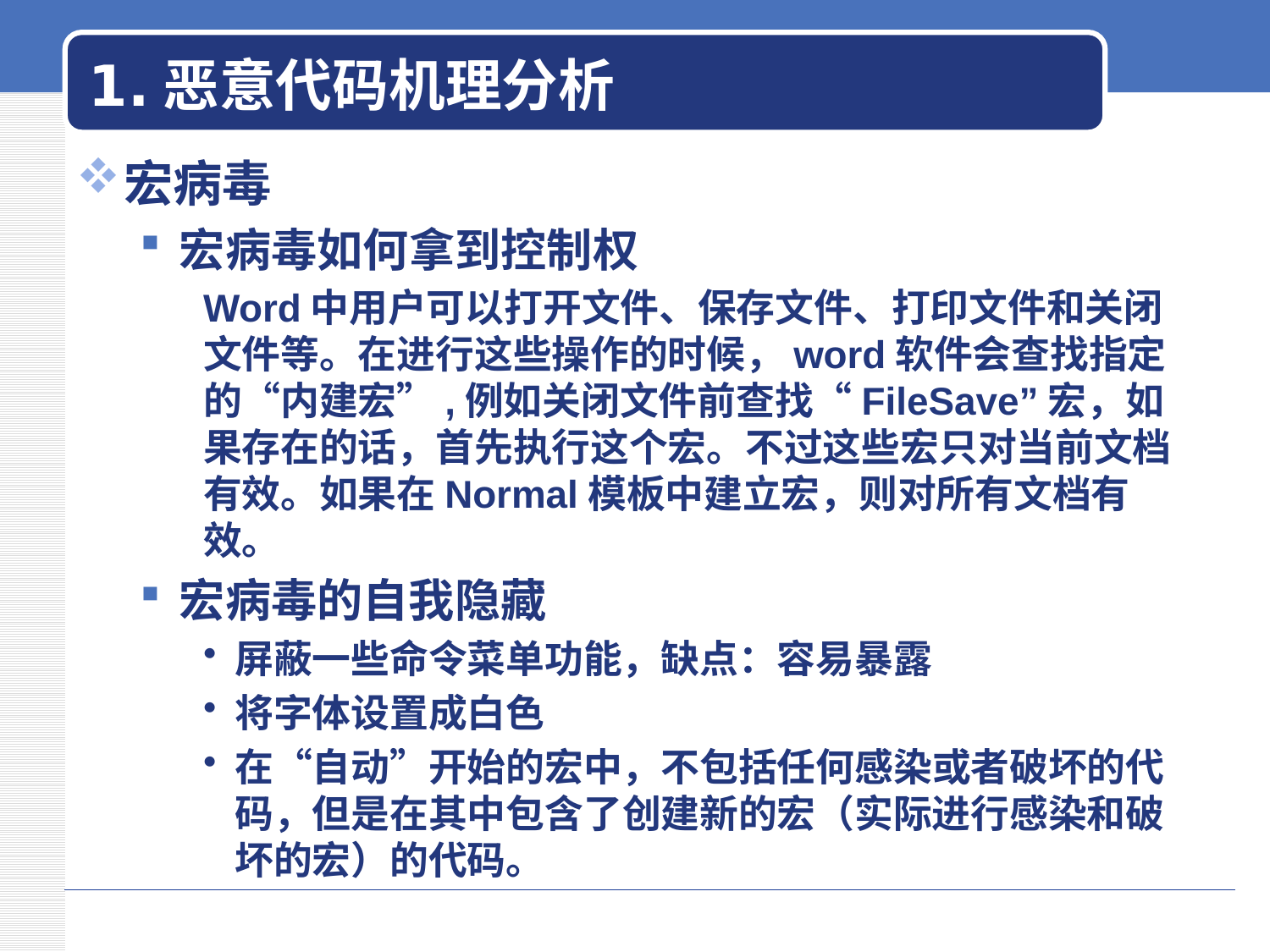

# 1.恶意代码机理分析
宏病毒
宏病毒如何拿到控制权
Word中用户可以打开文件、保存文件、打印文件和关闭文件等。在进行这些操作的时候，word软件会查找指定的“内建宏”,例如关闭文件前查找“FileSave”宏，如果存在的话，首先执行这个宏。不过这些宏只对当前文档有效。如果在Normal模板中建立宏，则对所有文档有效。
宏病毒的自我隐藏
屏蔽一些命令菜单功能，缺点：容易暴露
将字体设置成白色
在“自动”开始的宏中，不包括任何感染或者破坏的代码，但是在其中包含了创建新的宏（实际进行感染和破坏的宏）的代码。